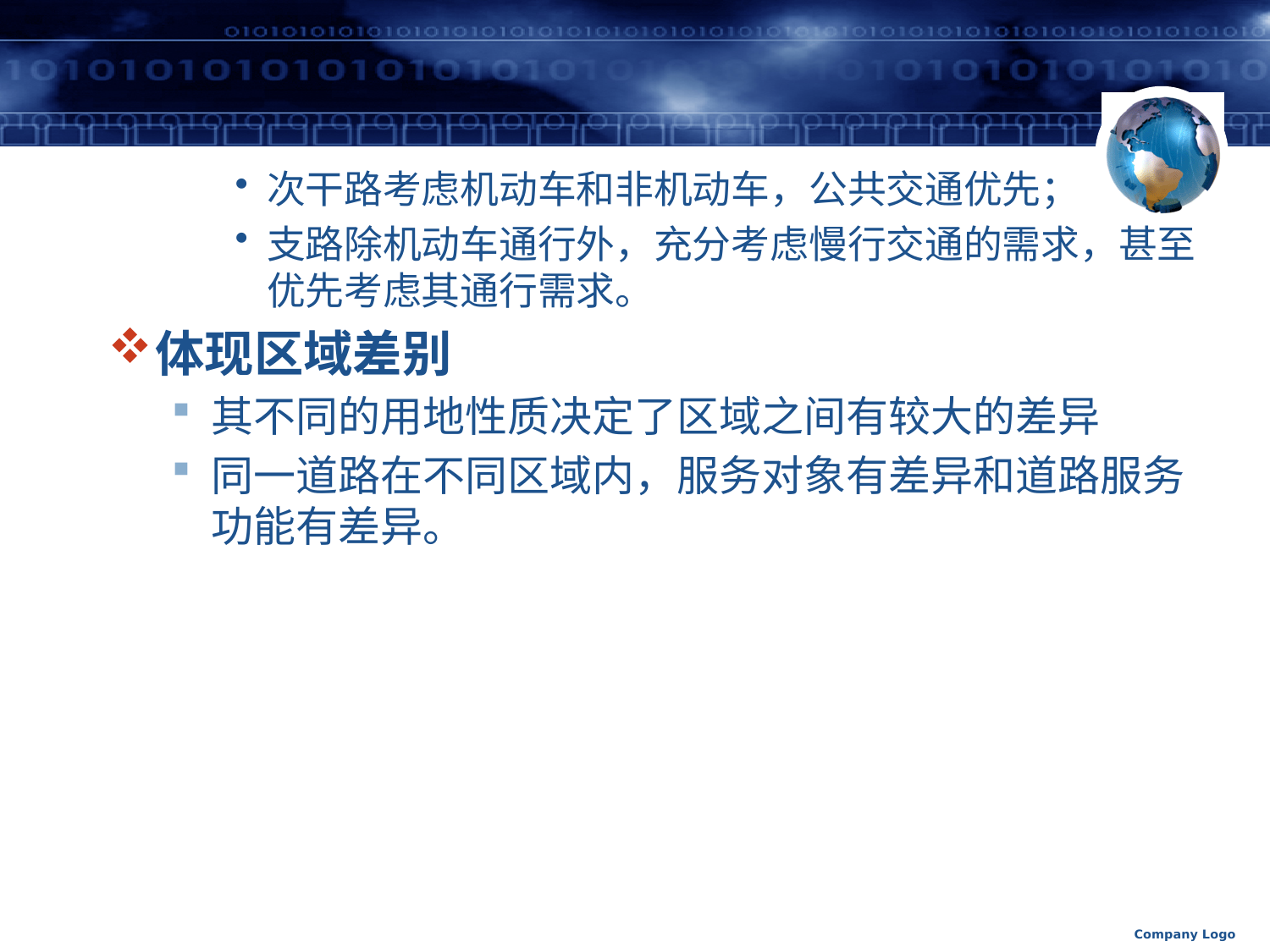

#
次干路考虑机动车和非机动车，公共交通优先；
支路除机动车通行外，充分考虑慢行交通的需求，甚至优先考虑其通行需求。
体现区域差别
其不同的用地性质决定了区域之间有较大的差异
同一道路在不同区域内，服务对象有差异和道路服务功能有差异。
Company Logo